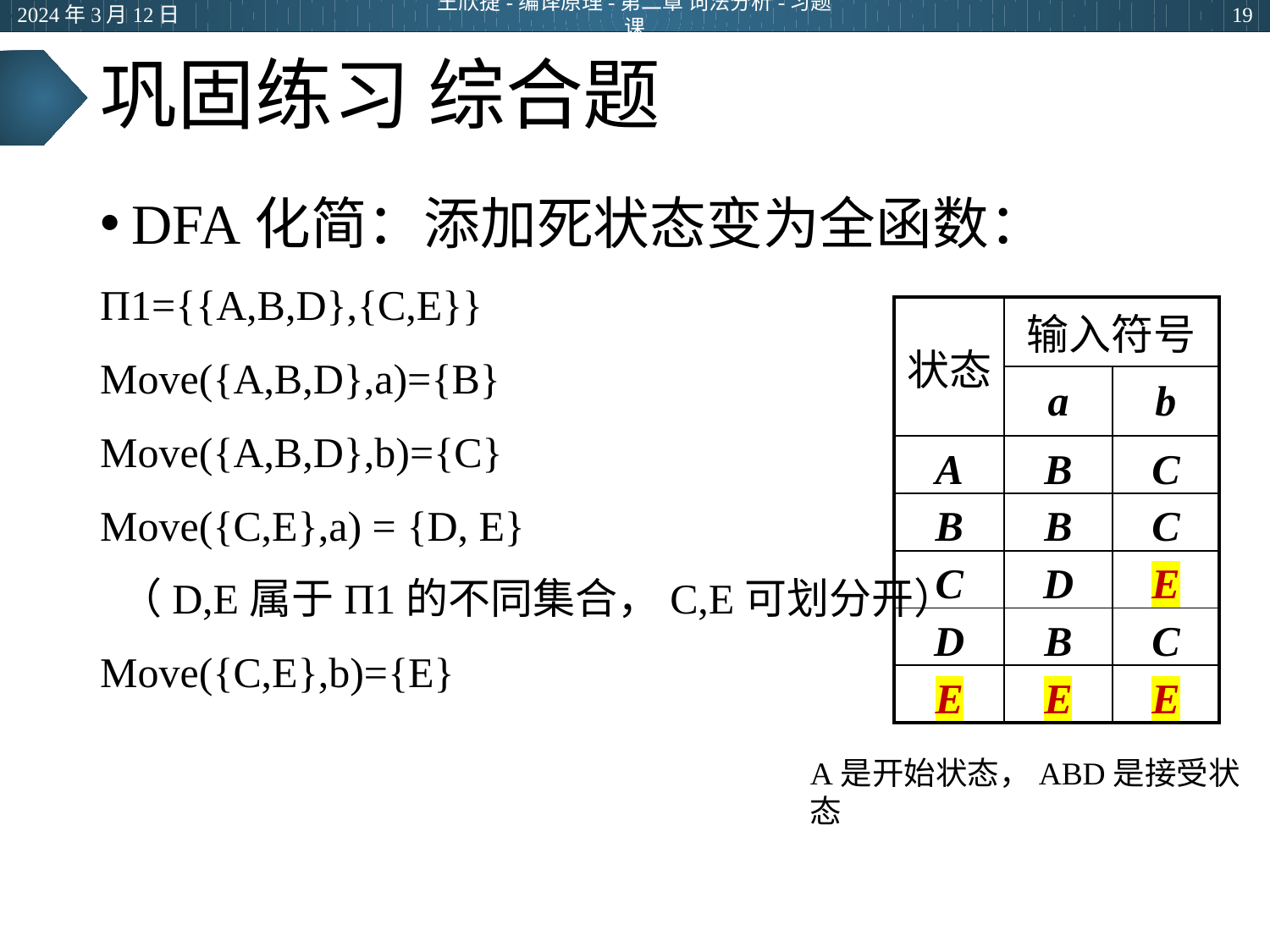

2024年3月12日
王欣捷-编译原理-第二章 词法分析-习题课
19
# 巩固练习 综合题
DFA化简：添加死状态变为全函数：
Π1={{A,B,D},{C,E}}
Move({A,B,D},a)={B}
Move({A,B,D},b)={C}
Move({C,E},a) = {D, E}
 （D,E属于Π1的不同集合，C,E可划分开）
Move({C,E},b)={E}

| 状态 | 输入符号 |  |
| --- | --- | --- |
|  | a | b |
| A | B | C |
| B | B | C |
| C | D | E |
| D | B | C |
| E | E | E |
A是开始状态，ABD是接受状态